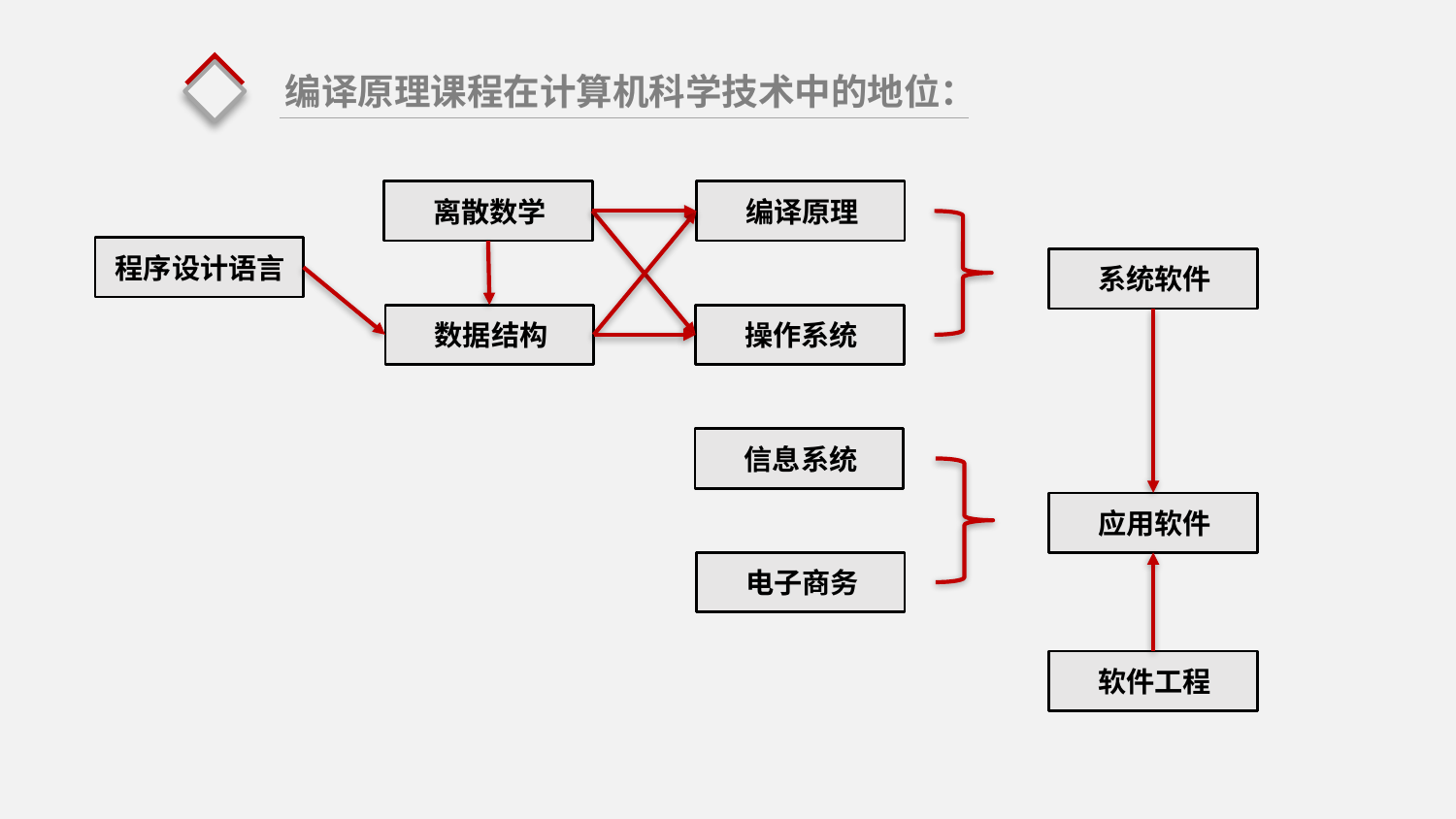

编译原理课程在计算机科学技术中的地位：

离散数学

编译原理

程序设计语言

系统软件

数据结构

操作系统

信息系统

应用软件

电子商务

软件工程